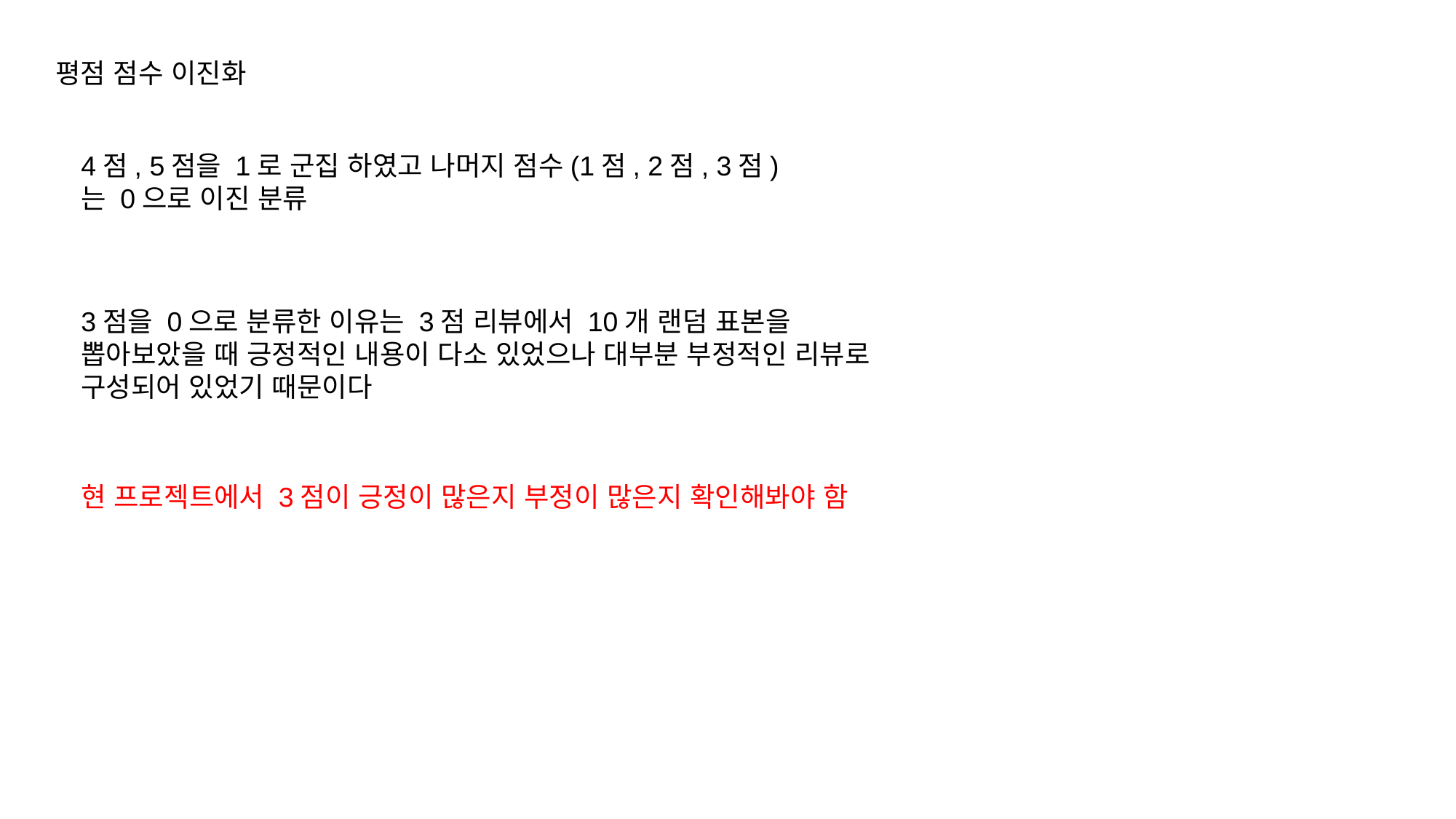

평점 점수 이진화
4점, 5점을 1로 군집 하였고 나머지 점수(1점, 2점, 3점)는 0으로 이진 분류
3점을 0으로 분류한 이유는 3점 리뷰에서 10개 랜덤 표본을 뽑아보았을 때 긍정적인 내용이 다소 있었으나 대부분 부정적인 리뷰로 구성되어 있었기 때문이다
현 프로젝트에서 3점이 긍정이 많은지 부정이 많은지 확인해봐야 함